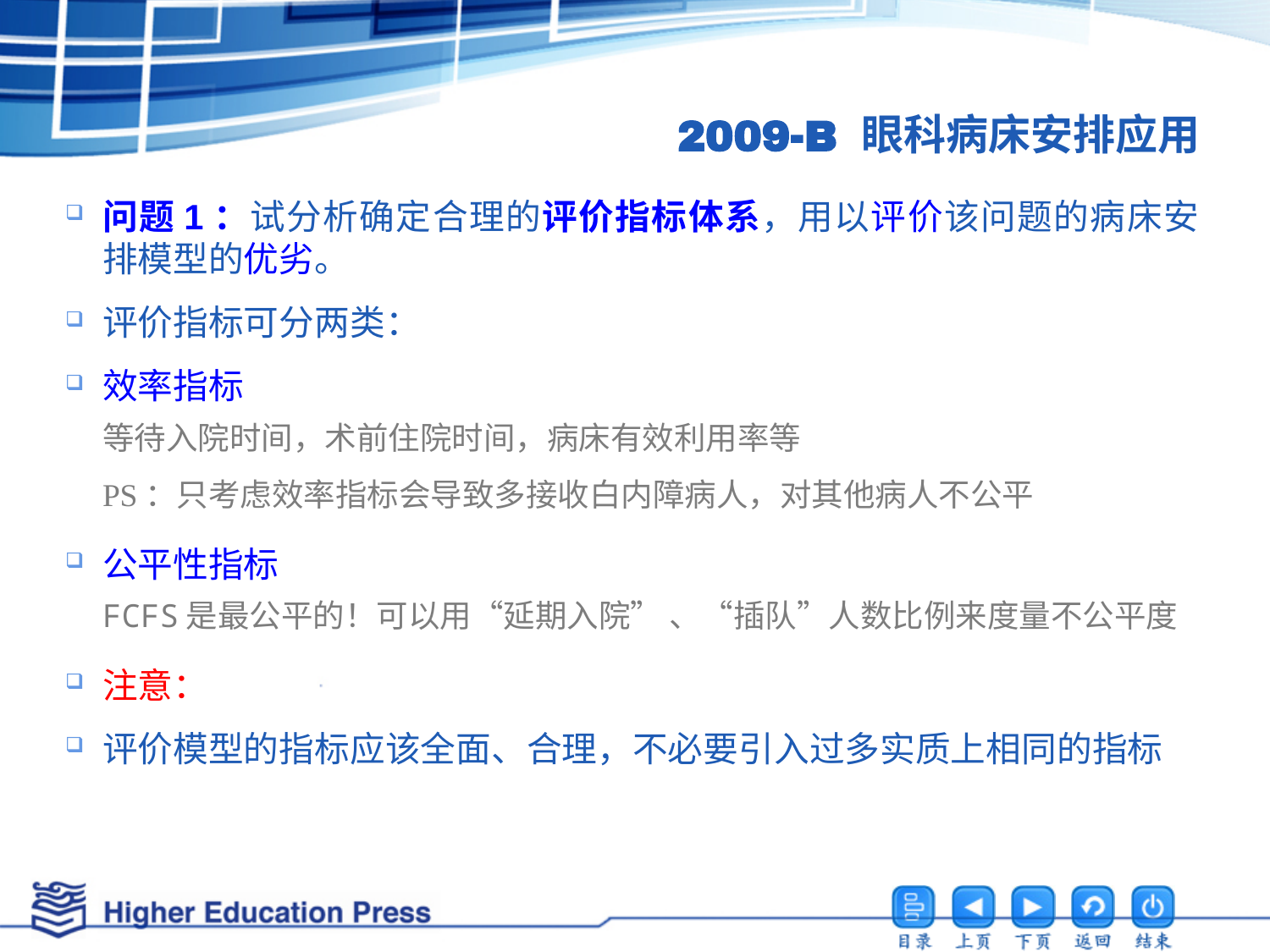

# 2009-B 眼科病床安排应用
问题1：试分析确定合理的评价指标体系，用以评价该问题的病床安排模型的优劣。
评价指标可分两类：
效率指标
等待入院时间，术前住院时间，病床有效利用率等
PS：只考虑效率指标会导致多接收白内障病人，对其他病人不公平
公平性指标
FCFS是最公平的！可以用“延期入院” 、“插队”人数比例来度量不公平度
注意：
评价模型的指标应该全面、合理，不必要引入过多实质上相同的指标